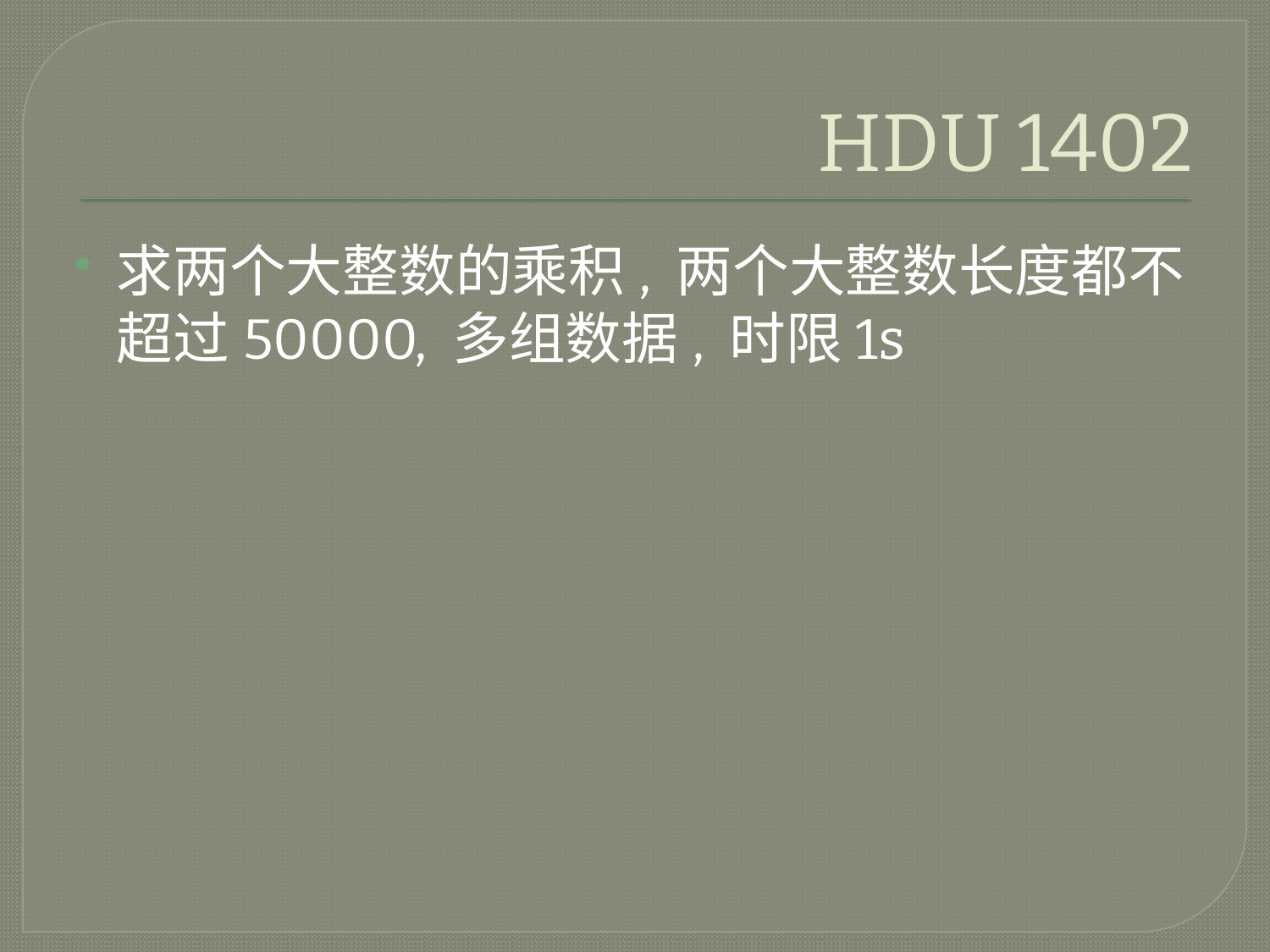

# HDU 1402
求两个大整数的乘积, 两个大整数长度都不超过50000, 多组数据, 时限1s